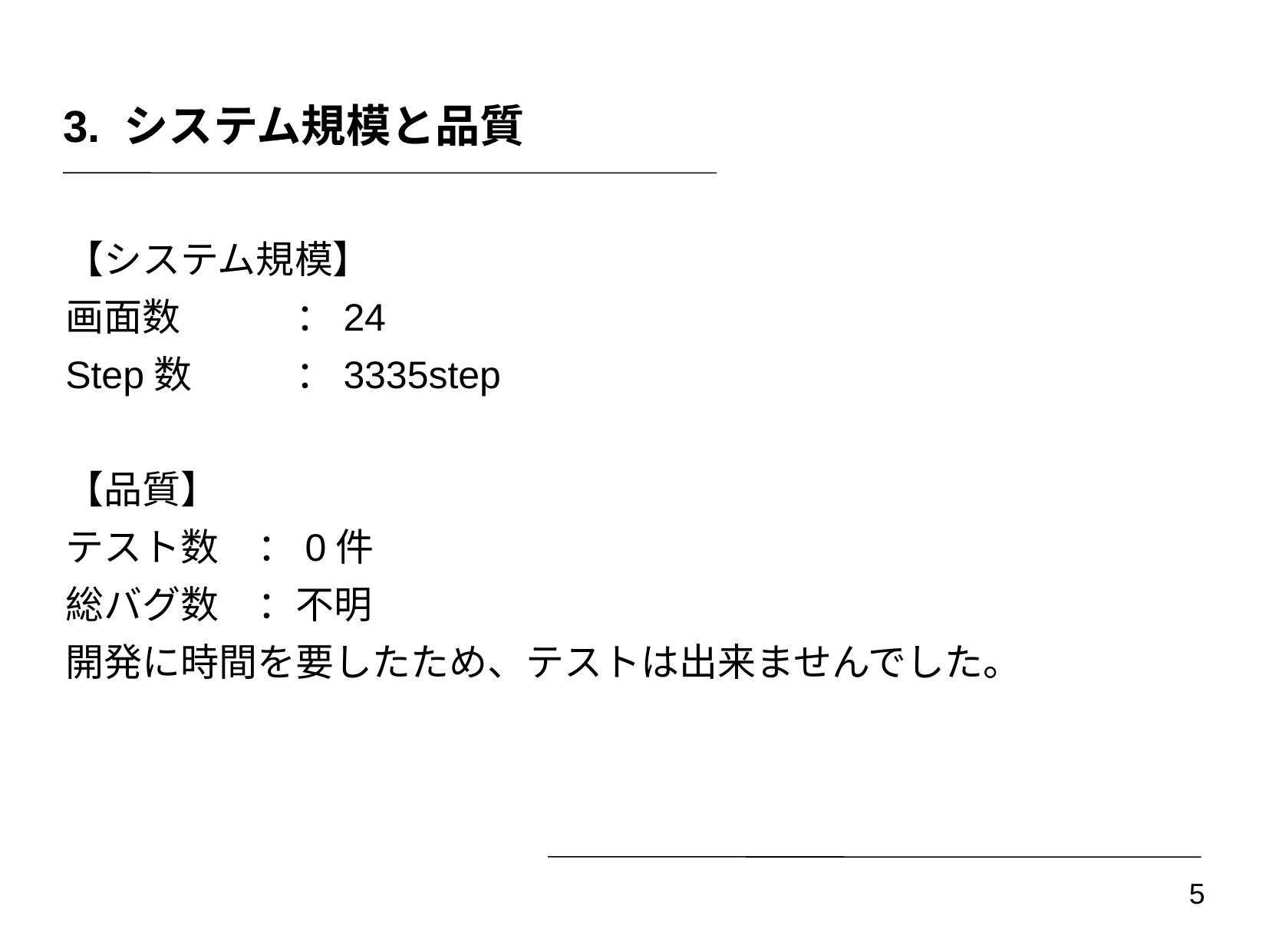

3. システム規模と品質
【システム規模】
画面数	：24
Step数	：3335step

【品質】
テスト数　：0件
総バグ数　：不明
開発に時間を要したため、テストは出来ませんでした。
5